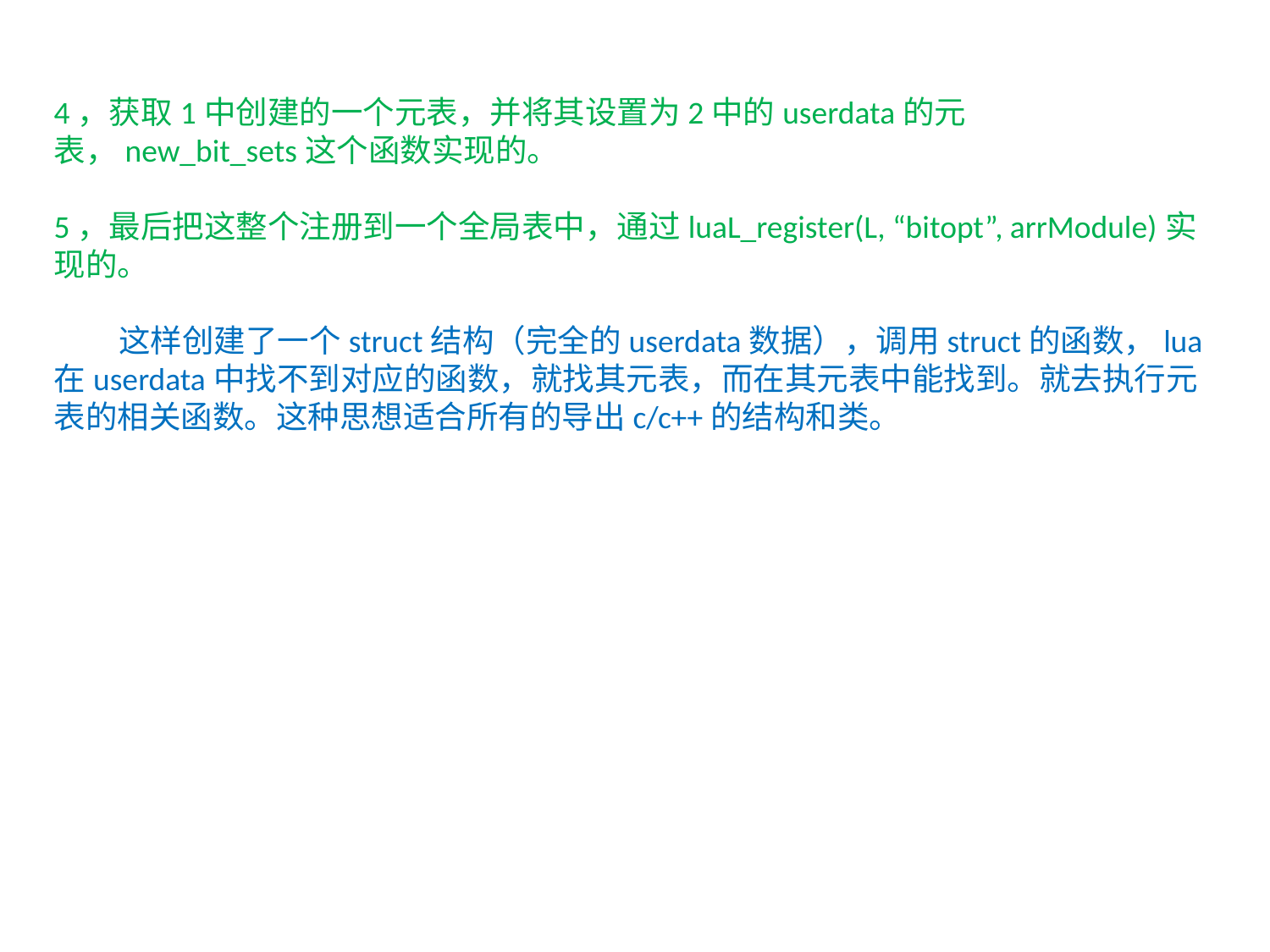

4，获取1中创建的一个元表，并将其设置为2中的userdata的元表，new_bit_sets这个函数实现的。

5，最后把这整个注册到一个全局表中，通过luaL_register(L, “bitopt”, arrModule)实现的。

        这样创建了一个struct结构（完全的userdata数据），调用struct的函数，lua在userdata中找不到对应的函数，就找其元表，而在其元表中能找到。就去执行元表的相关函数。这种思想适合所有的导出c/c++的结构和类。